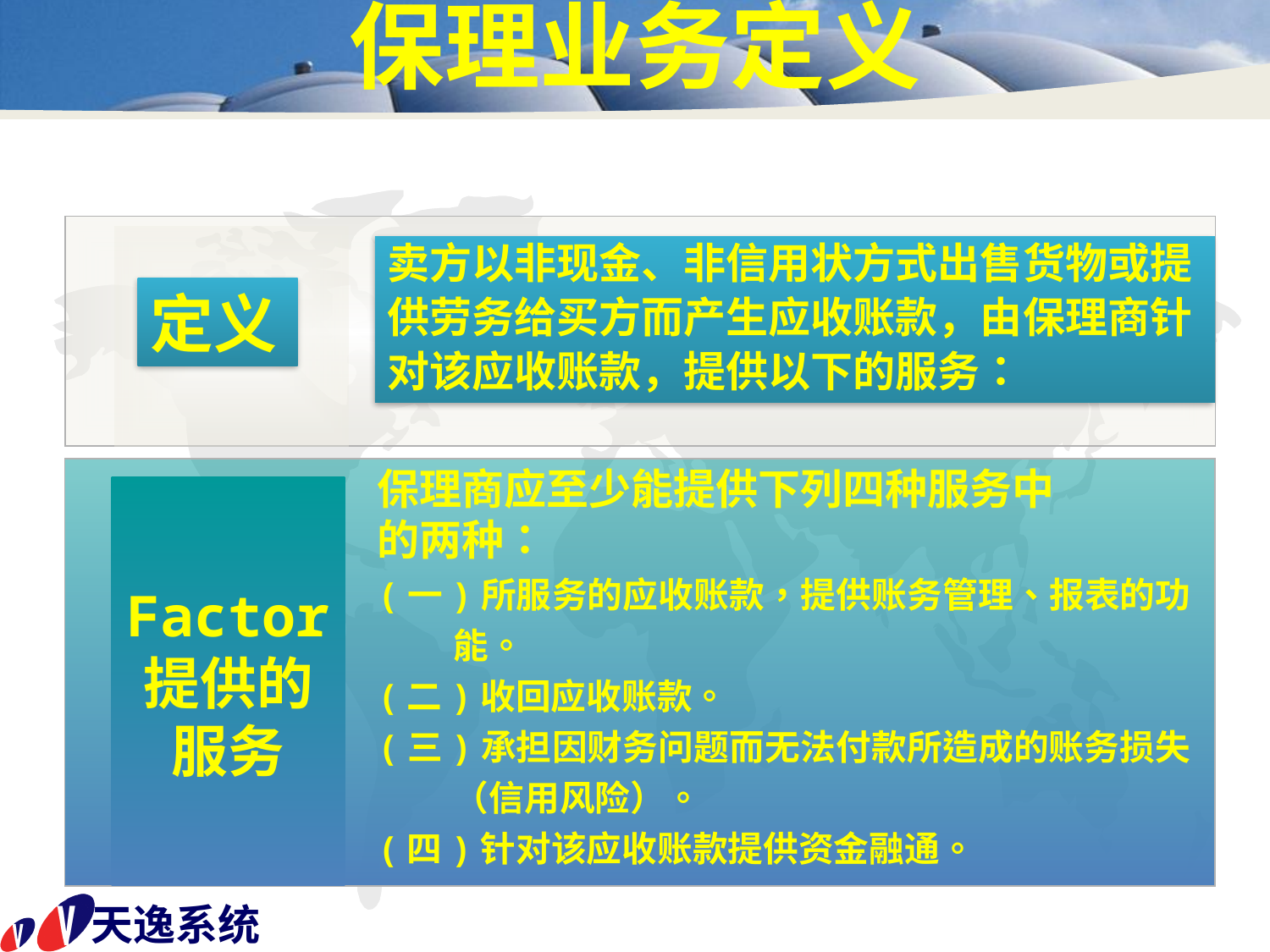

# 保理业务定义

卖方以非现金、非信用状方式出售货物或提
供劳务给买方而产生应收账款，由保理商针
对该应收账款，提供以下的服务：
定义
保理商应至少能提供下列四种服务中
的两种：
(一)所服务的应收账款，提供账务管理、报表的功能。
(二)收回应收账款。
(三)承担因财务问题而无法付款所造成的账务损失（信用风险）。
(四)针对该应收账款提供资金融通。

Factor
提供的
服务